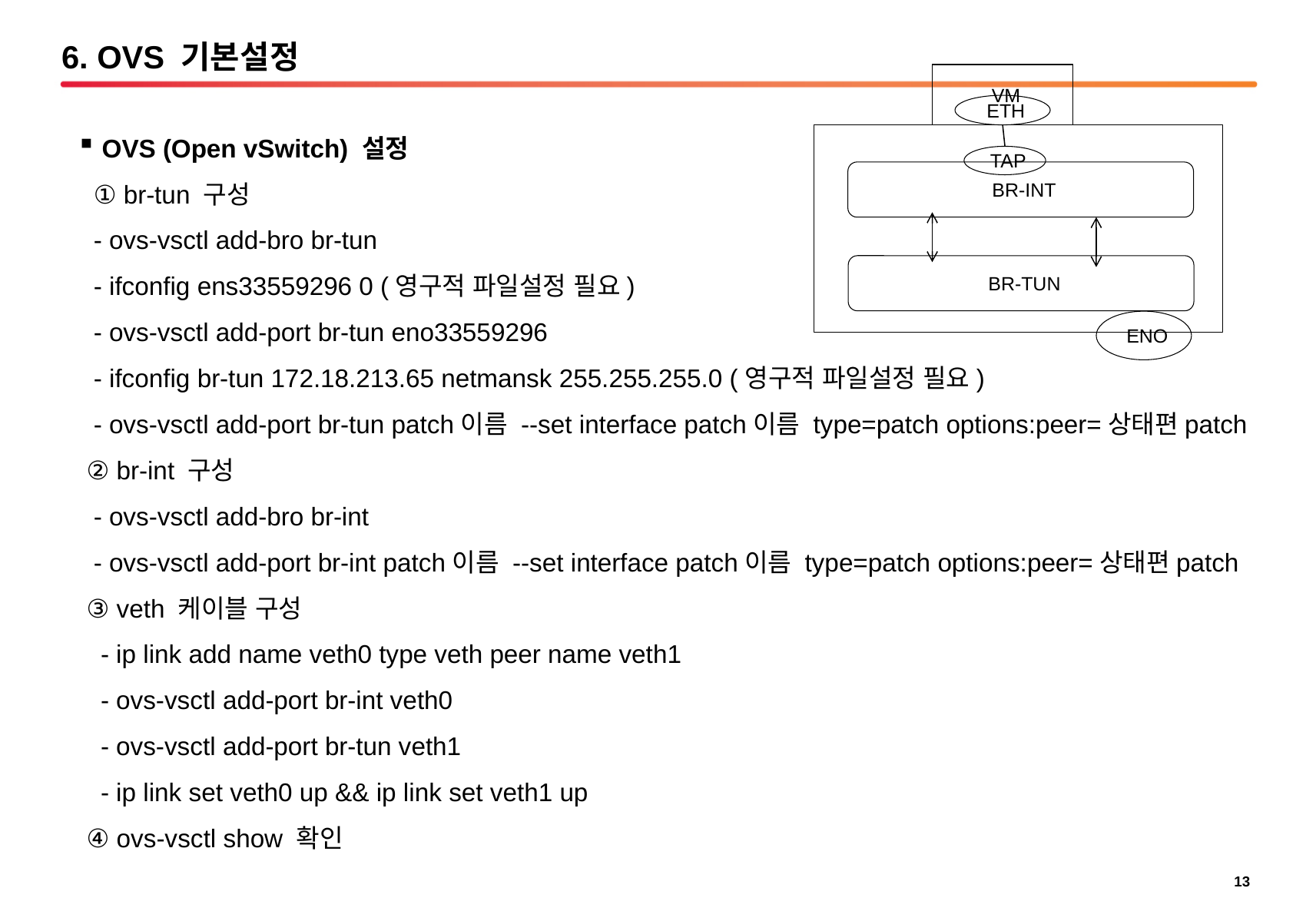

# 6. OVS 기본설정
VM
ETH

TAP
BR-INT
BR-TUN
ENO
OVS (Open vSwitch) 설정
  ① br-tun 구성
  - ovs-vsctl add-bro br-tun
  - ifconfig ens33559296 0 (영구적 파일설정 필요)
  - ovs-vsctl add-port br-tun eno33559296
  - ifconfig br-tun 172.18.213.65 netmansk 255.255.255.0 (영구적 파일설정 필요)
  - ovs-vsctl add-port br-tun patch이름 --set interface patch이름 type=patch options:peer=상태편patch
 ② br-int 구성
  - ovs-vsctl add-bro br-int
  - ovs-vsctl add-port br-int patch이름 --set interface patch이름 type=patch options:peer=상태편patch
 ③ veth 케이블 구성
   - ip link add name veth0 type veth peer name veth1
   - ovs-vsctl add-port br-int veth0
   - ovs-vsctl add-port br-tun veth1
   - ip link set veth0 up && ip link set veth1 up
 ④ ovs-vsctl show 확인